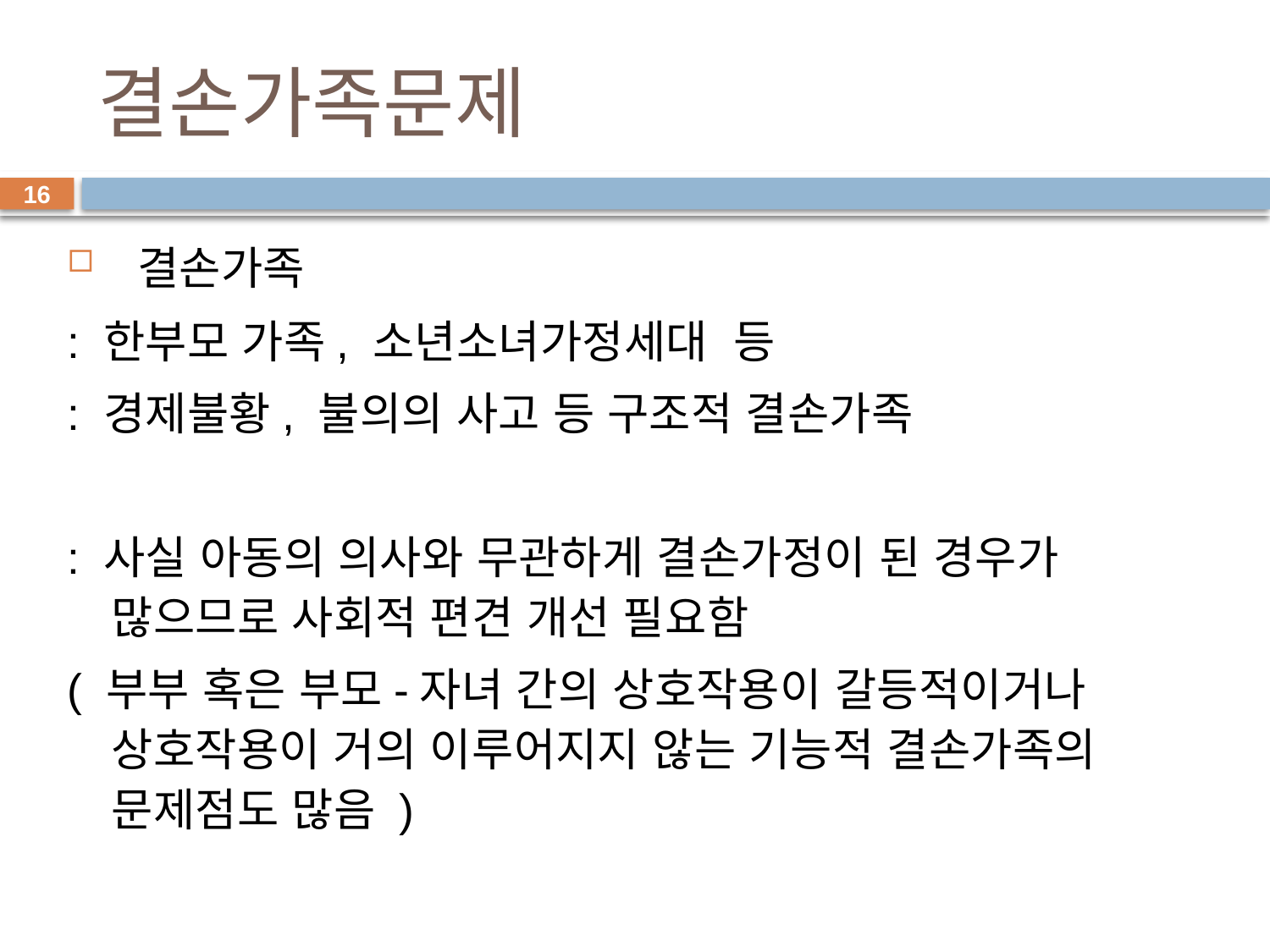

# 결손가족문제
16
 결손가족
: 한부모 가족, 소년소녀가정세대  등
: 경제불황, 불의의 사고 등 구조적 결손가족

: 사실 아동의 의사와 무관하게 결손가정이 된 경우가 많으므로 사회적 편견 개선 필요함
( 부부 혹은 부모-자녀 간의 상호작용이 갈등적이거나 상호작용이 거의 이루어지지 않는 기능적 결손가족의 문제점도 많음 )